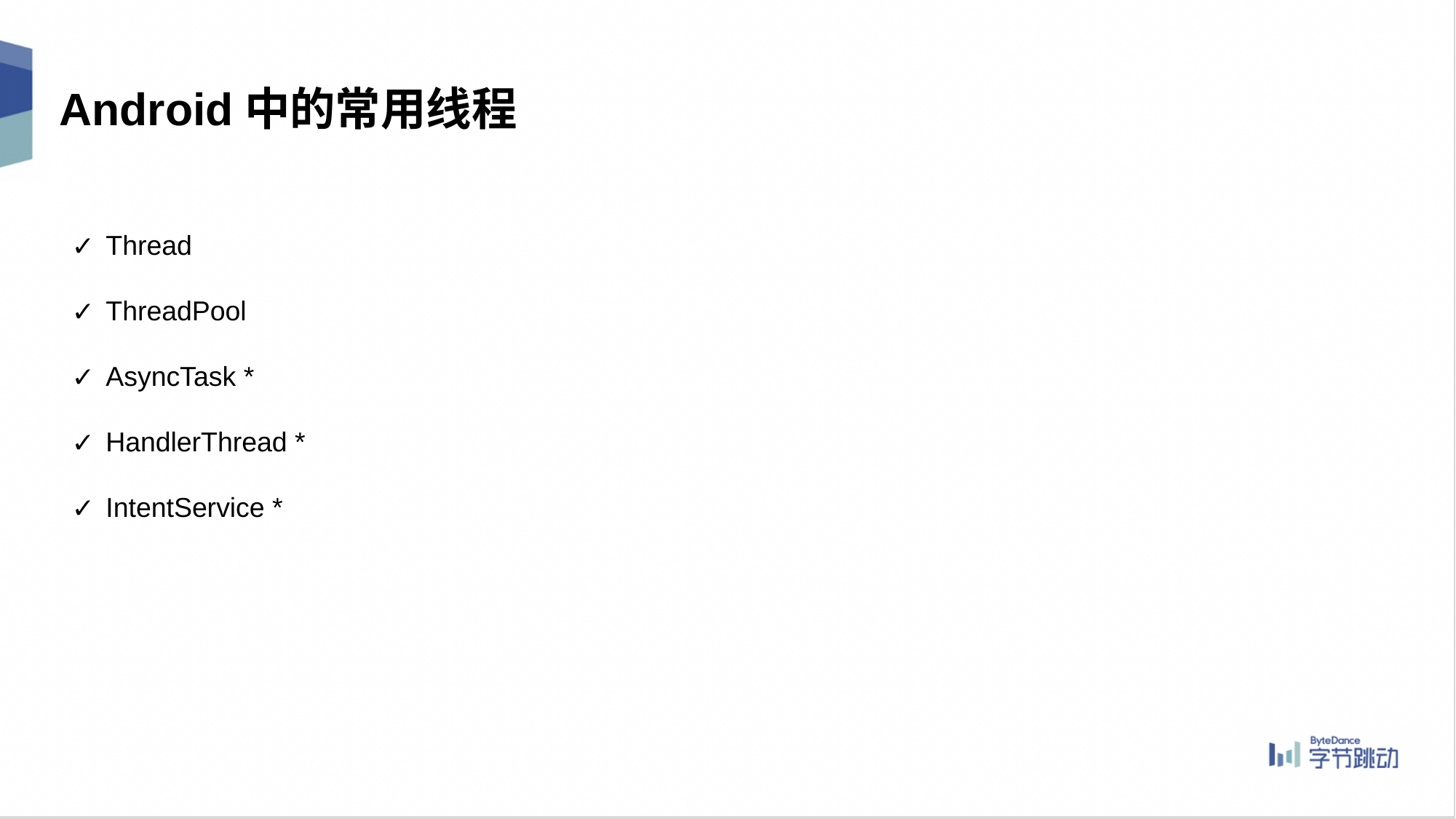

Android中的常用线程
Thread

ThreadPool

AsyncTask *

HandlerThread *

IntentService *
21